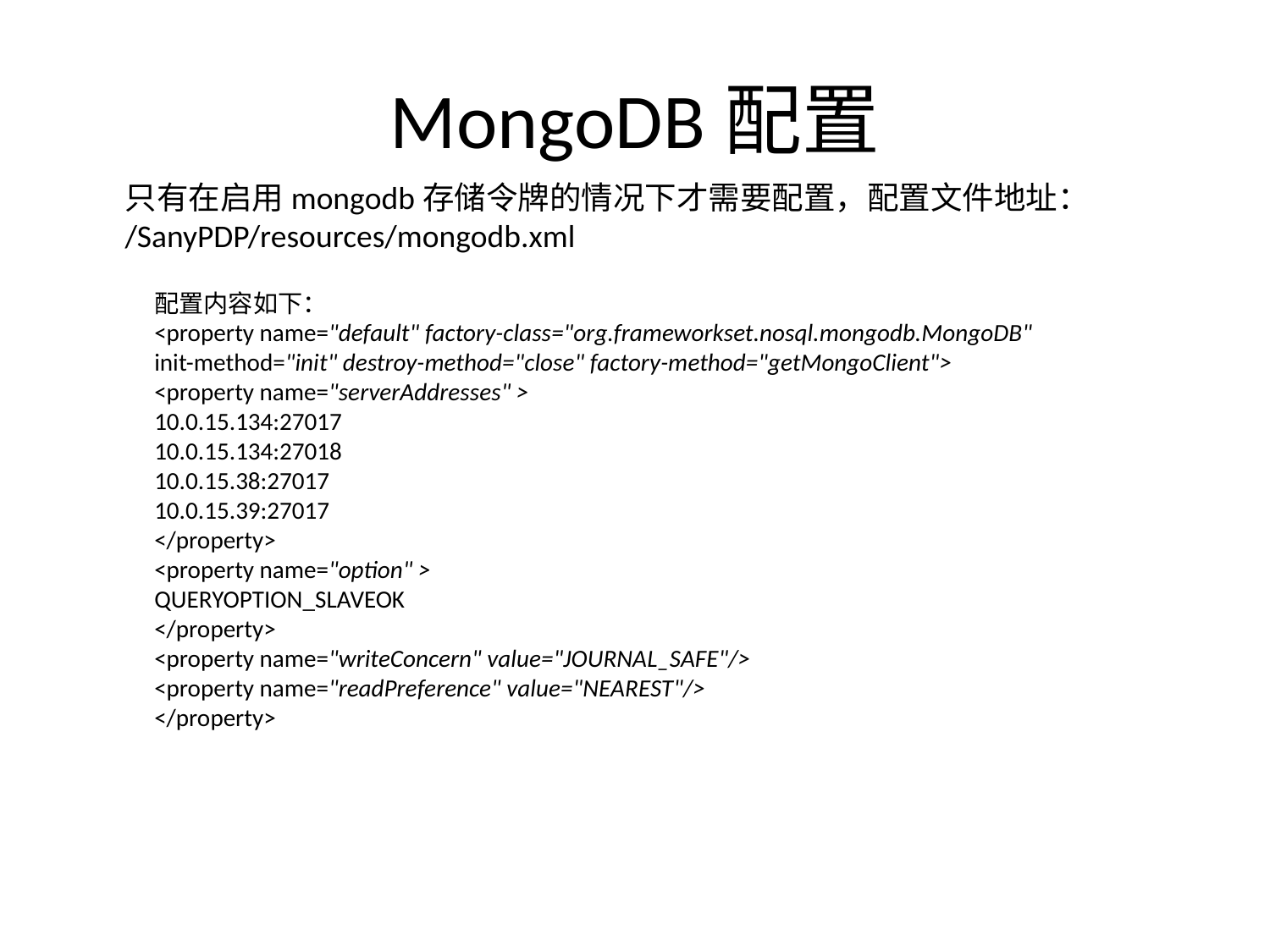

# MongoDB配置
只有在启用mongodb存储令牌的情况下才需要配置，配置文件地址：
/SanyPDP/resources/mongodb.xml
配置内容如下：
<property name="default" factory-class="org.frameworkset.nosql.mongodb.MongoDB"
init-method="init" destroy-method="close" factory-method="getMongoClient">
<property name="serverAddresses" >
10.0.15.134:27017
10.0.15.134:27018
10.0.15.38:27017
10.0.15.39:27017
</property>
<property name="option" >
QUERYOPTION_SLAVEOK
</property>
<property name="writeConcern" value="JOURNAL_SAFE"/>
<property name="readPreference" value="NEAREST"/>
</property>